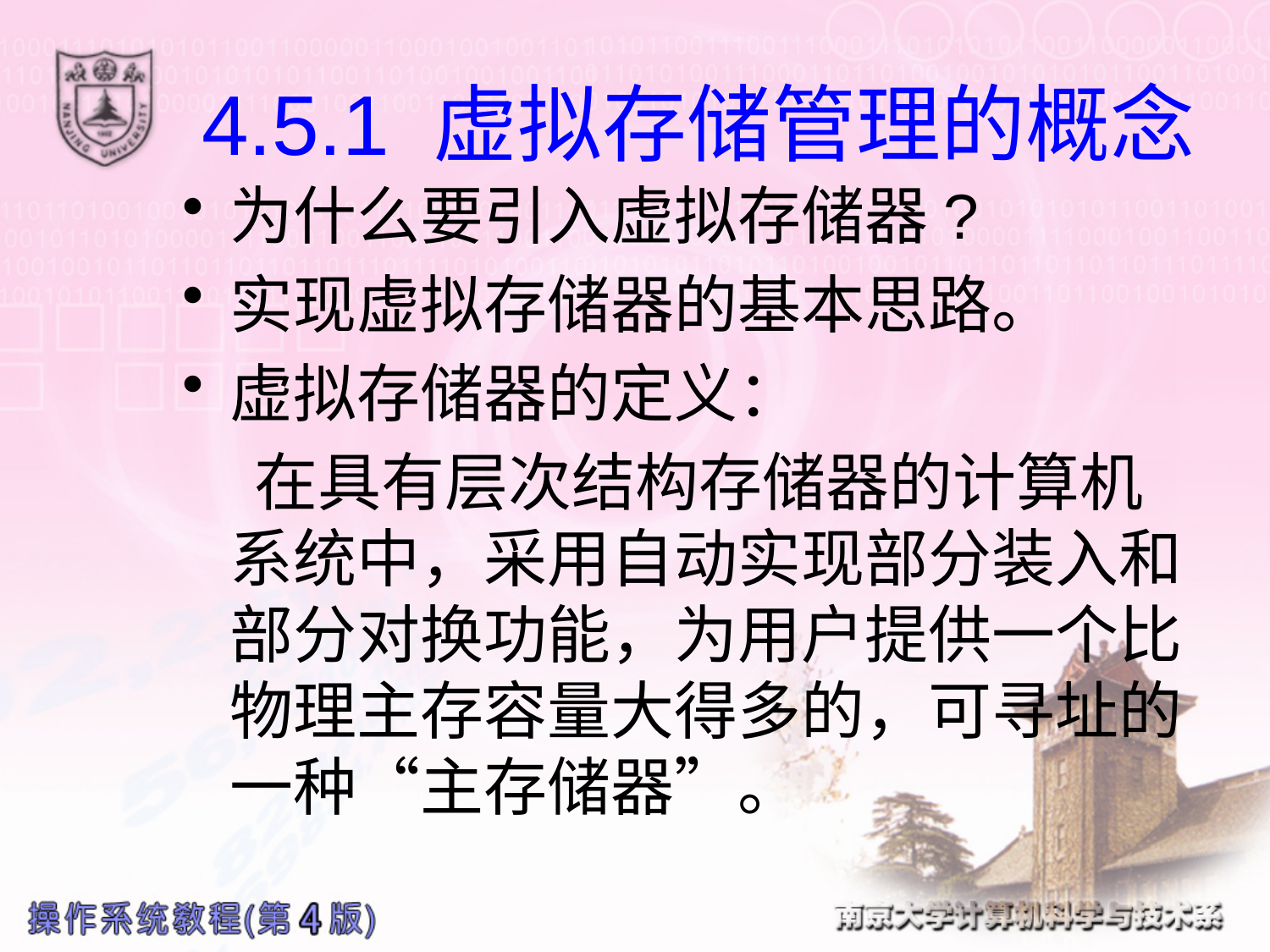

# 4.5.1 虚拟存储管理的概念
为什么要引入虚拟存储器?
实现虚拟存储器的基本思路。
虚拟存储器的定义：
    在具有层次结构存储器的计算机系统中，采用自动实现部分装入和部分对换功能，为用户提供一个比物理主存容量大得多的，可寻址的一种“主存储器”。